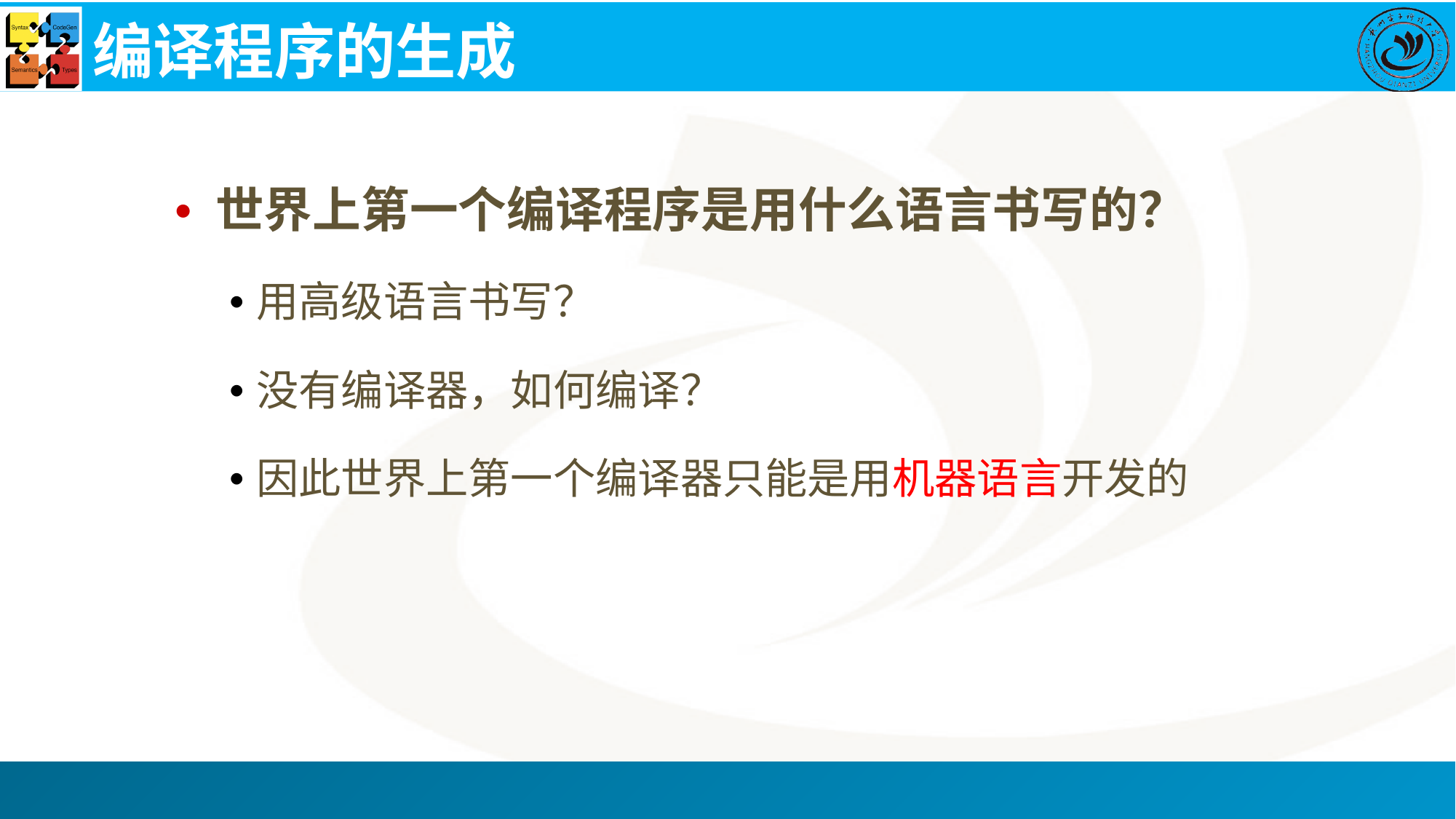

# 编译程序的生成
世界上第一个编译程序是用什么语言书写的？
用高级语言书写？
没有编译器，如何编译？
因此世界上第一个编译器只能是用机器语言开发的
46